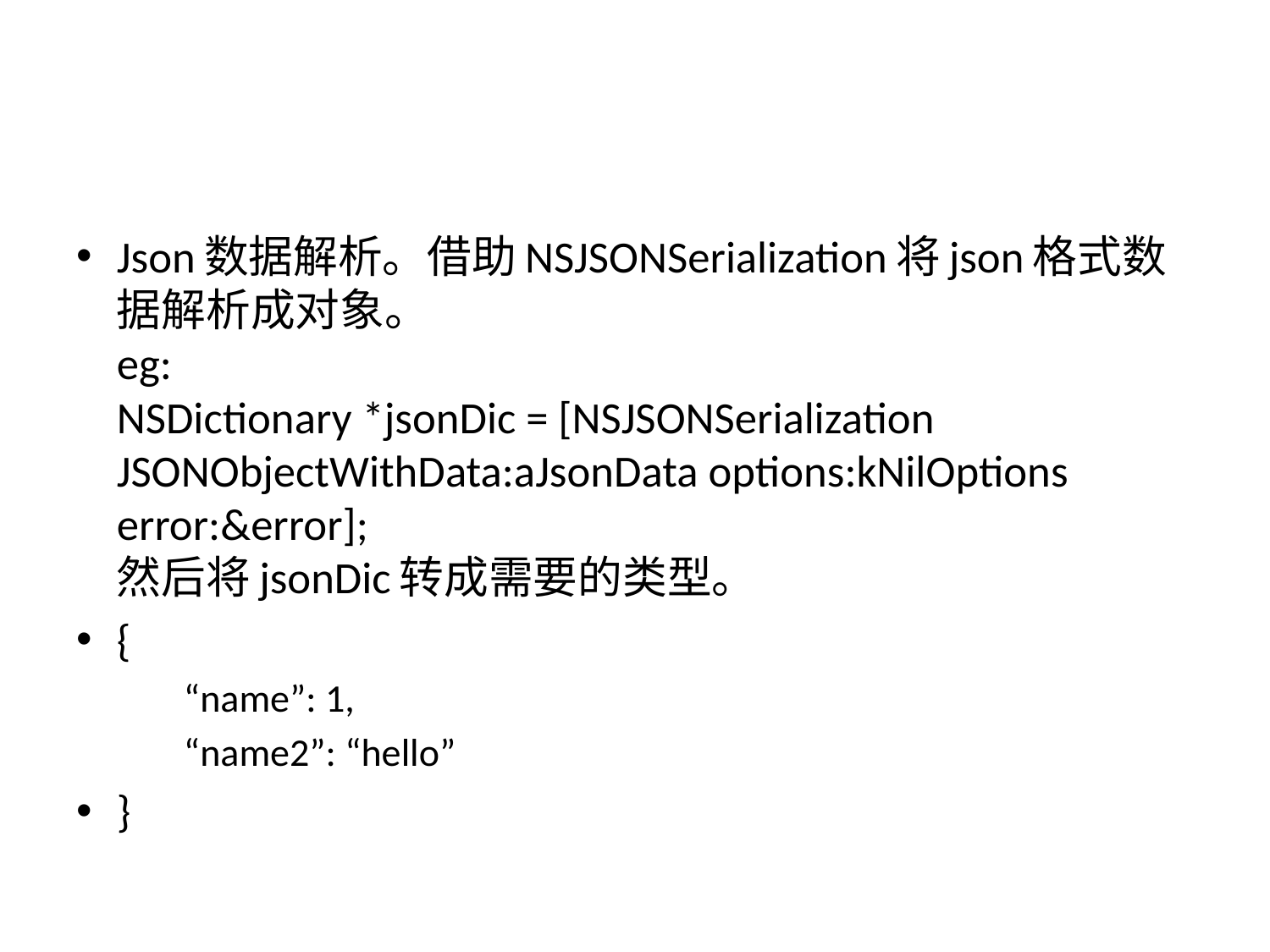

Json数据解析。借助NSJSONSerialization将json格式数据解析成对象。
eg:
NSDictionary *jsonDic = [NSJSONSerialization JSONObjectWithData:aJsonData options:kNilOptions error:&error];
然后将jsonDic转成需要的类型。
{
      “name”: 1,
      “name2”: “hello”
}